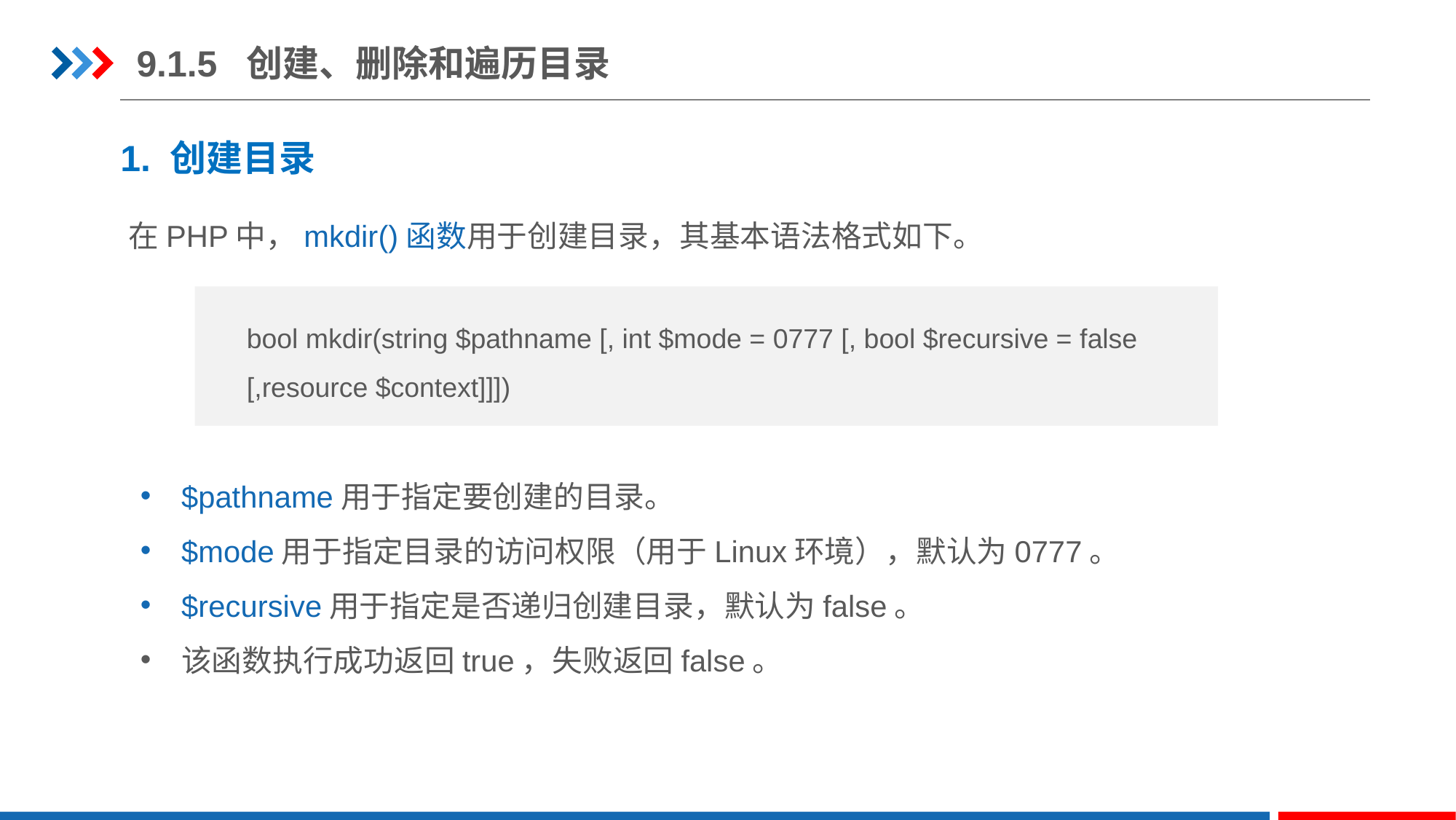

9.1.5  创建、删除和遍历目录
1. 创建目录
在PHP中，mkdir()函数用于创建目录，其基本语法格式如下。

bool mkdir(string $pathname [, int $mode = 0777 [, bool $recursive = false [,resource $context]]])
$pathname用于指定要创建的目录。
$mode用于指定目录的访问权限（用于Linux环境），默认为0777。
$recursive用于指定是否递归创建目录，默认为false。
该函数执行成功返回true，失败返回false。